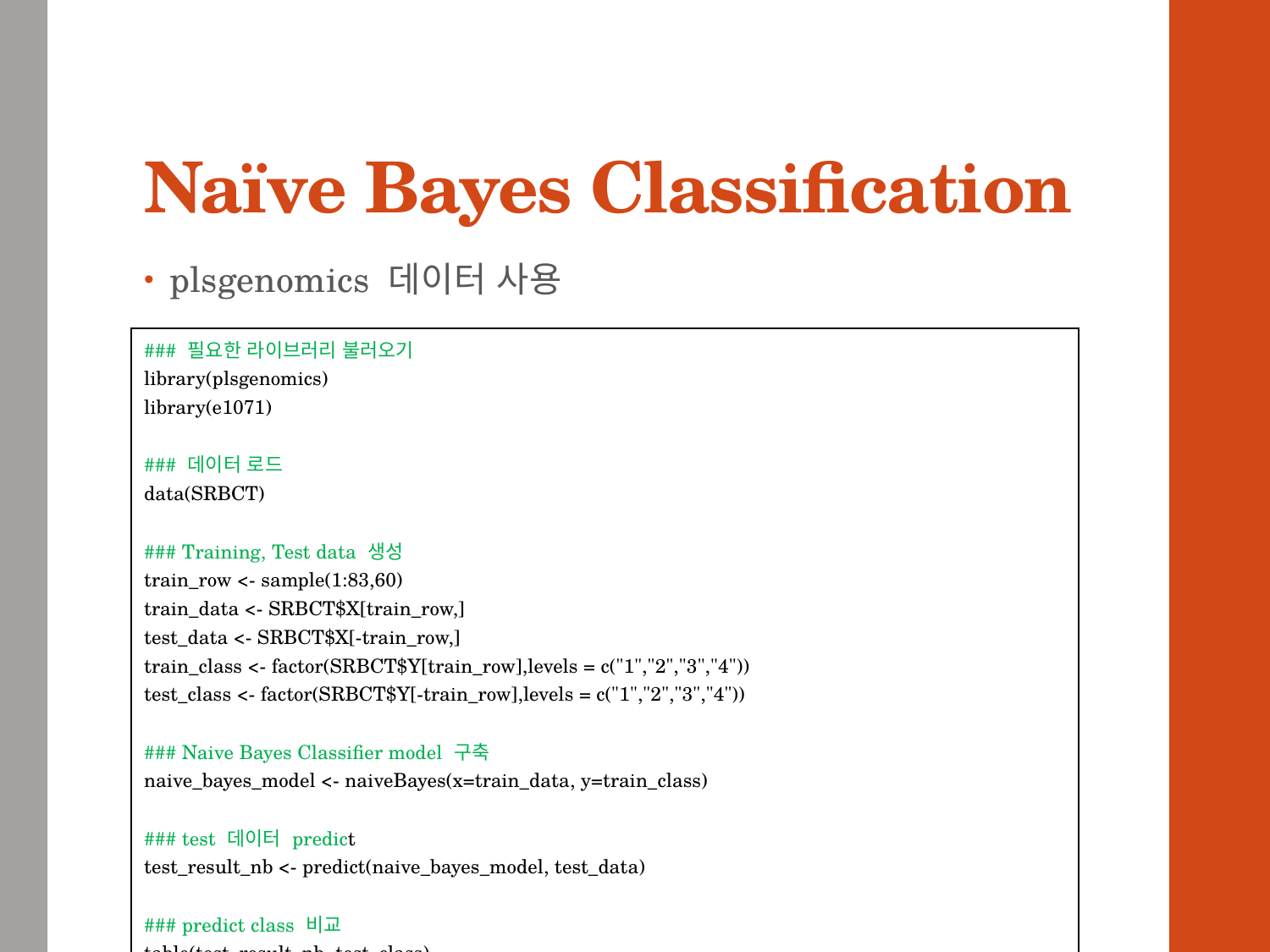

# Naïve Bayes Classification
plsgenomics 데이터 사용

| ### 필요한 라이브러리 불러오기 library(plsgenomics) library(e1071) ### 데이터 로드 data(SRBCT) ### Training, Test data 생성 train\_row <- sample(1:83,60) train\_data <- SRBCT$X[train\_row,] test\_data <- SRBCT$X[-train\_row,] train\_class <- factor(SRBCT$Y[train\_row],levels = c("1","2","3","4")) test\_class <- factor(SRBCT$Y[-train\_row],levels = c("1","2","3","4")) ### Naive Bayes Classifier model 구축 naive\_bayes\_model <- naiveBayes(x=train\_data, y=train\_class) ### test 데이터 predict test\_result\_nb <- predict(naive\_bayes\_model, test\_data) ### predict class 비교 table(test\_result\_nb, test\_class) |
| --- |